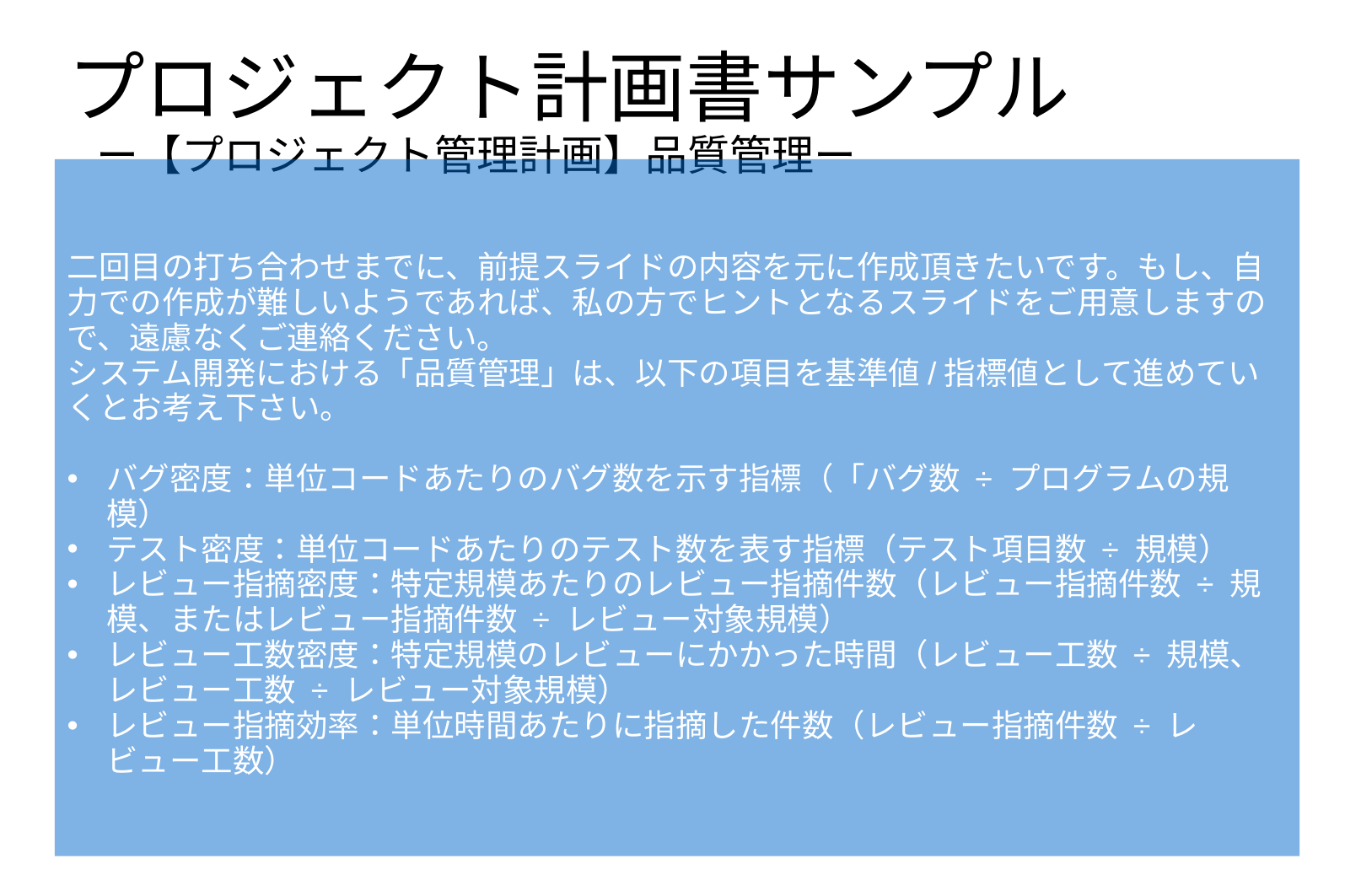

# プロジェクト計画書サンプル ー【プロジェクト管理計画】品質管理ー
二回目の打ち合わせまでに、前提スライドの内容を元に作成頂きたいです。もし、自力での作成が難しいようであれば、私の方でヒントとなるスライドをご用意しますので、遠慮なくご連絡ください。
システム開発における「品質管理」は、以下の項目を基準値/指標値として進めていくとお考え下さい。

バグ密度：単位コードあたりのバグ数を示す指標（「バグ数 ÷ プログラムの規模）
テスト密度：単位コードあたりのテスト数を表す指標（テスト項目数 ÷ 規模）
レビュー指摘密度：特定規模あたりのレビュー指摘件数（レビュー指摘件数 ÷ 規模、またはレビュー指摘件数 ÷ レビュー対象規模）
レビュー工数密度：特定規模のレビューにかかった時間（レビュー工数 ÷ 規模、レビュー工数 ÷ レビュー対象規模）
レビュー指摘効率：単位時間あたりに指摘した件数（レビュー指摘件数 ÷ レビュー工数）